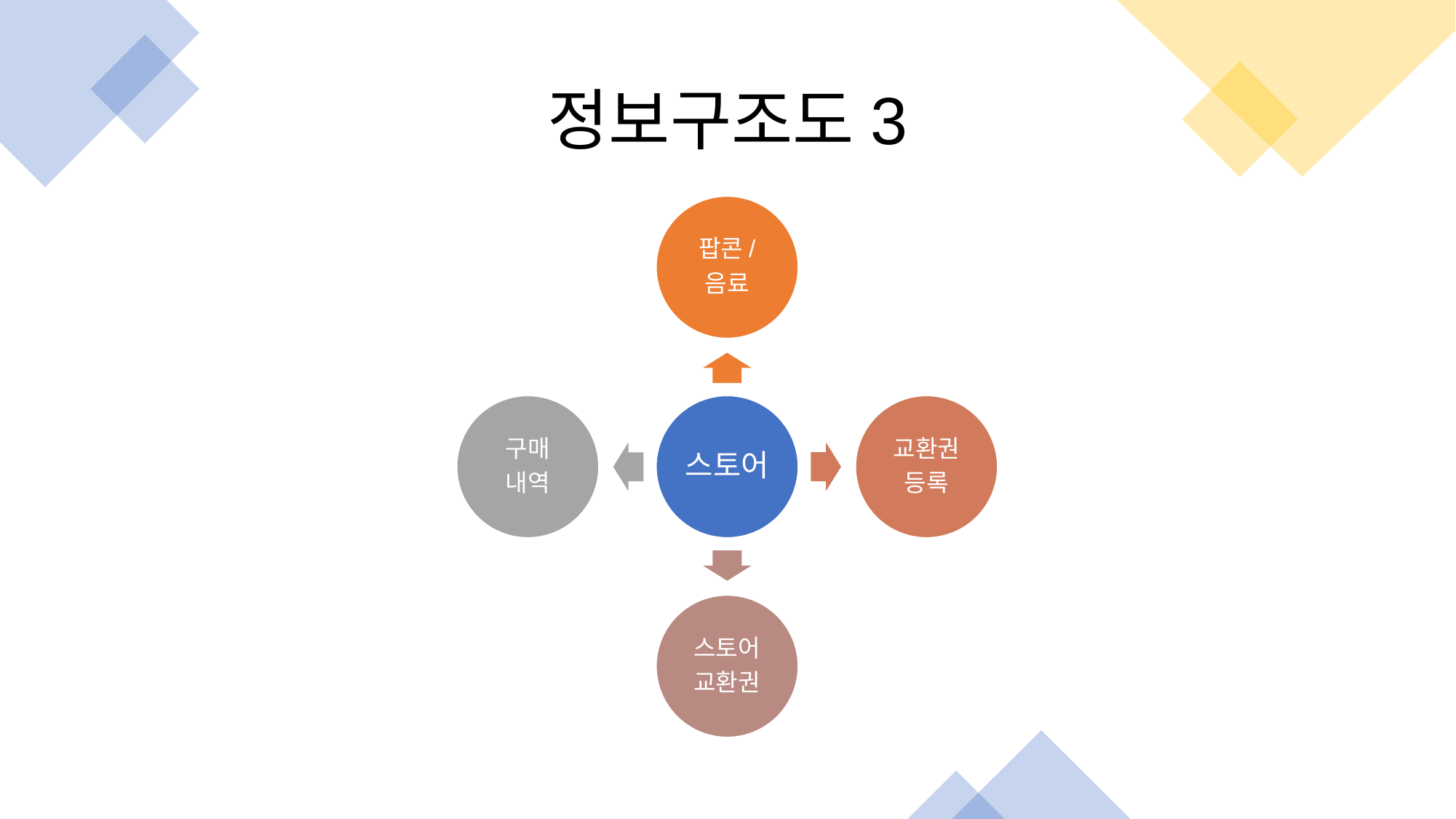

# 정보구조도3

스토어

팝콘/
음료

교환권
등록

스토어
교환권

구매
내역